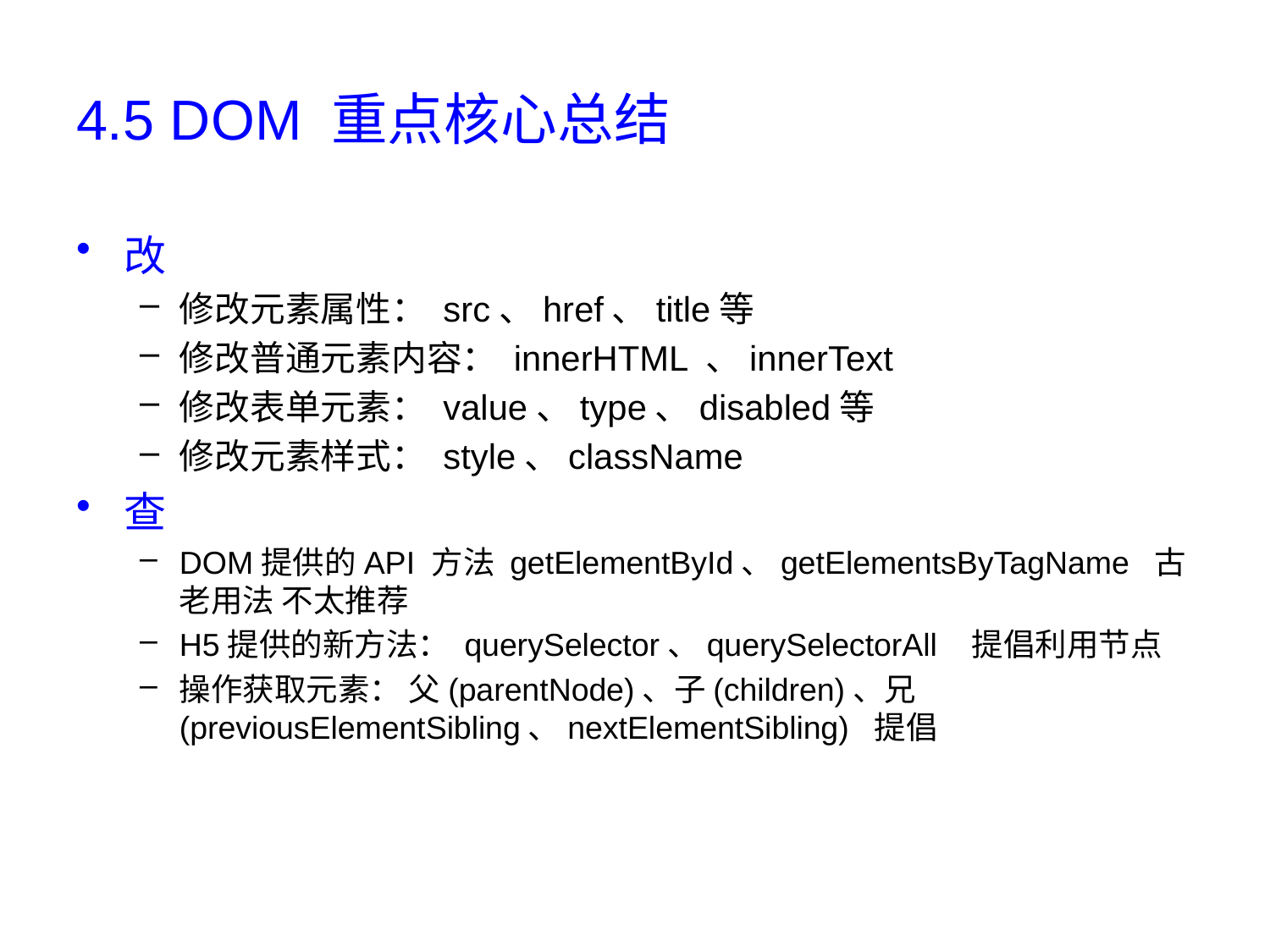

# 4.5 DOM 重点核心总结
改
修改元素属性： src、href、title等
修改普通元素内容： innerHTML 、innerText
修改表单元素： value、type、disabled等
修改元素样式： style、className
查
DOM提供的API 方法 getElementById、getElementsByTagName  古老用法 不太推荐
H5提供的新方法： querySelector、querySelectorAll   提倡利用节点
操作获取元素： 父(parentNode)、子(children)、兄(previousElementSibling、nextElementSibling)  提倡